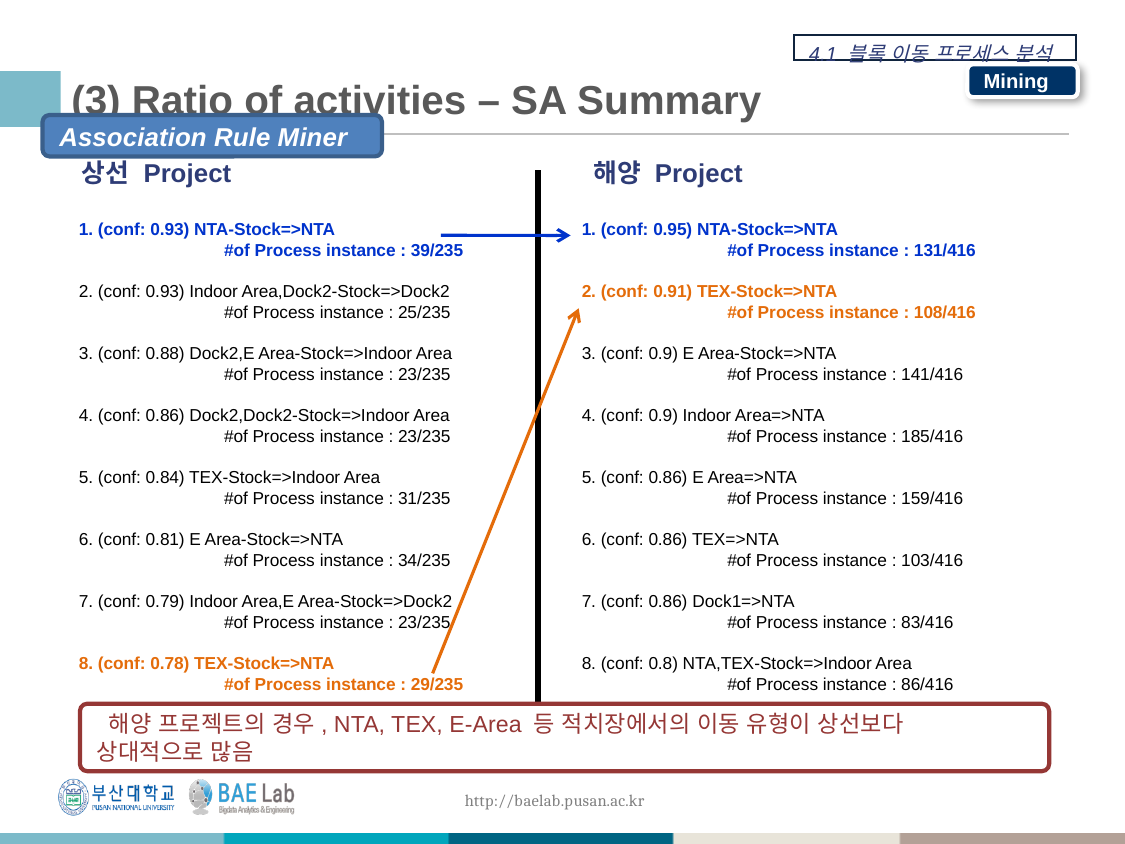

4.1 블록 이동 프로세스 분석
Mining
# (3) Ratio of activities – SA Summary
Association Rule Miner
상선 Project
해양 Project

 1. (conf: 0.93) NTA-Stock=>NTA
	#of Process instance : 39/235

 2. (conf: 0.93) Indoor Area,Dock2-Stock=>Dock2
	#of Process instance : 25/235

 3. (conf: 0.88) Dock2,E Area-Stock=>Indoor Area
	#of Process instance : 23/235

 4. (conf: 0.86) Dock2,Dock2-Stock=>Indoor Area
	#of Process instance : 23/235

 5. (conf: 0.84) TEX-Stock=>Indoor Area
	#of Process instance : 31/235

 6. (conf: 0.81) E Area-Stock=>NTA
	#of Process instance : 34/235

 7. (conf: 0.79) Indoor Area,E Area-Stock=>Dock2
	#of Process instance : 23/235

 8. (conf: 0.78) TEX-Stock=>NTA
	#of Process instance : 29/235
 1. (conf: 0.95) NTA-Stock=>NTA
	#of Process instance : 131/416

 2. (conf: 0.91) TEX-Stock=>NTA
	#of Process instance : 108/416

 3. (conf: 0.9) E Area-Stock=>NTA
	#of Process instance : 141/416

 4. (conf: 0.9) Indoor Area=>NTA
	#of Process instance : 185/416

 5. (conf: 0.86) E Area=>NTA
	#of Process instance : 159/416

 6. (conf: 0.86) TEX=>NTA
	#of Process instance : 103/416

 7. (conf: 0.86) Dock1=>NTA
	#of Process instance : 83/416

 8. (conf: 0.8) NTA,TEX-Stock=>Indoor Area
	#of Process instance : 86/416

 해양 프로젝트의 경우, NTA, TEX, E-Area 등 적치장에서의 이동 유형이 상선보다
상대적으로 많음